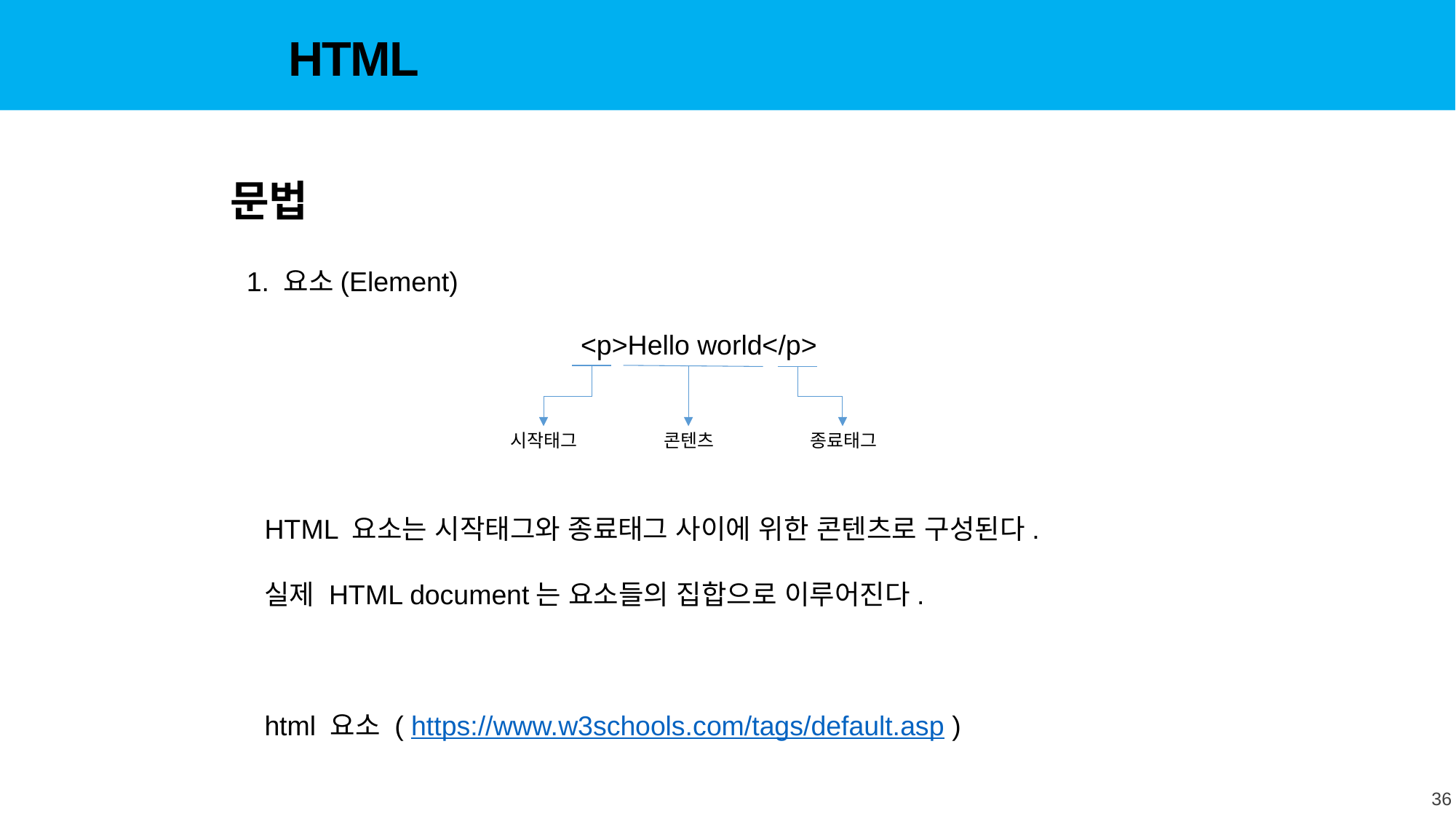

HTML
문법
1. 요소(Element)
<p>Hello world</p>
콘텐츠
시작태그
종료태그
HTML 요소는 시작태그와 종료태그 사이에 위한 콘텐츠로 구성된다.
실제 HTML document는 요소들의 집합으로 이루어진다.

html 요소 ( https://www.w3schools.com/tags/default.asp )